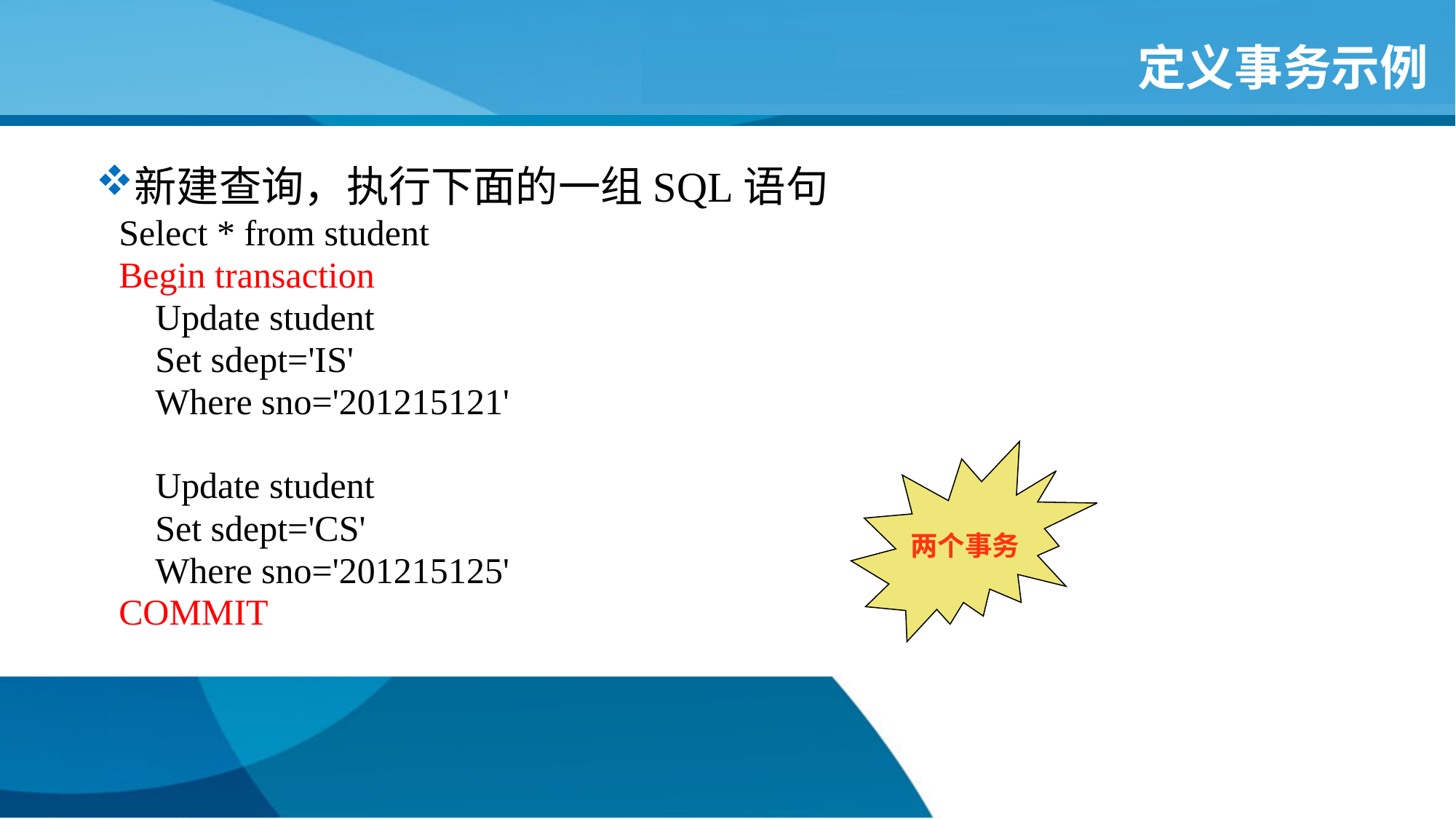

# 定义事务示例
新建查询，执行下面的一组SQL语句
Select * from student
Begin transaction
    Update student
    Set sdept='IS'
    Where sno='201215121'

    Update student
    Set sdept='CS'
    Where sno='201215125'
COMMIT
两个事务